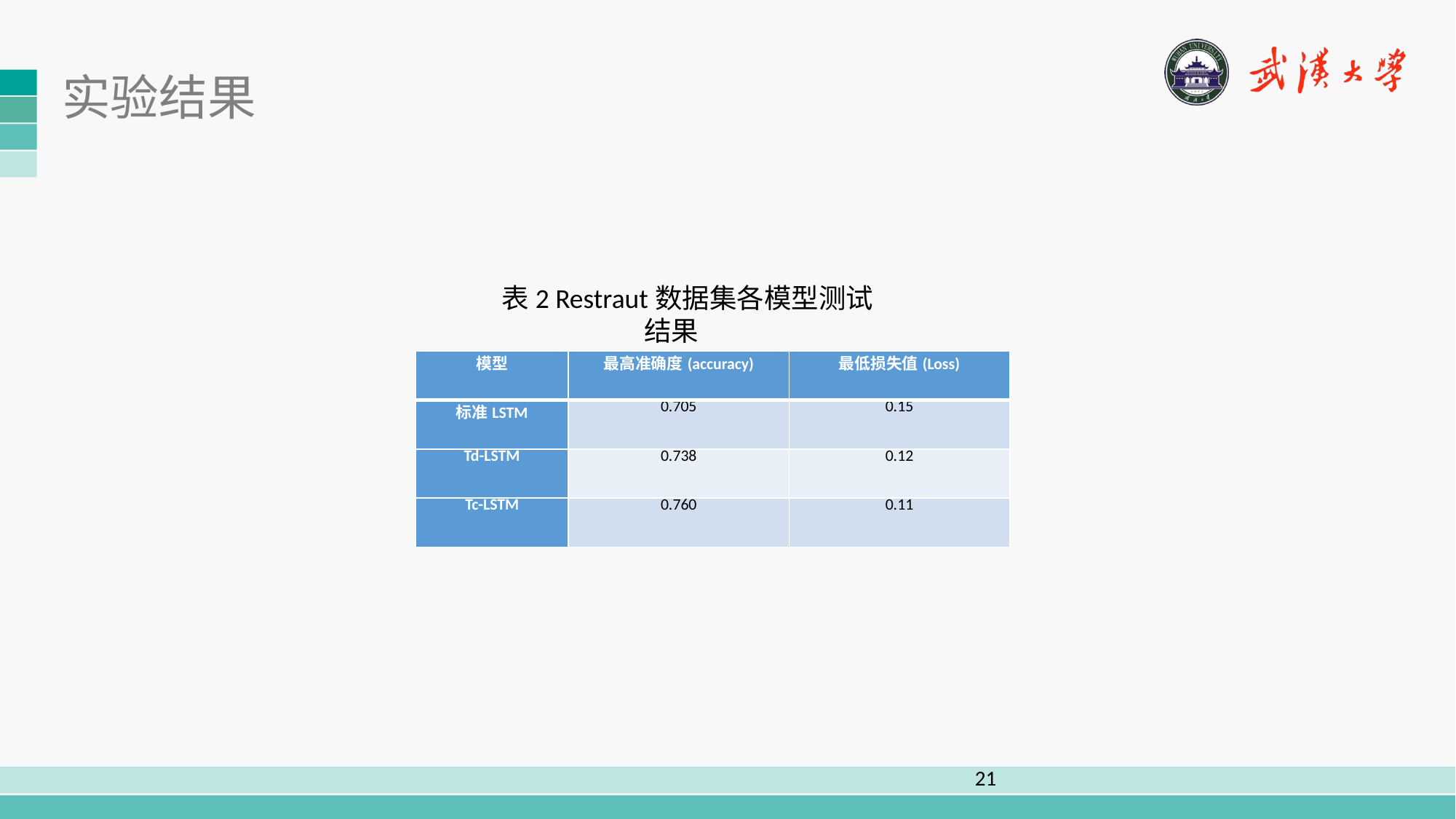

# 实验结果
表2 Restraut数据集各模型测试结果
| 模型 | 最高准确度(accuracy) | 最低损失值(Loss) |
| --- | --- | --- |
| 标准LSTM | 0.705 | 0.15 |
| Td-LSTM | 0.738 | 0.12 |
| Tc-LSTM | 0.760 | 0.11 |
21